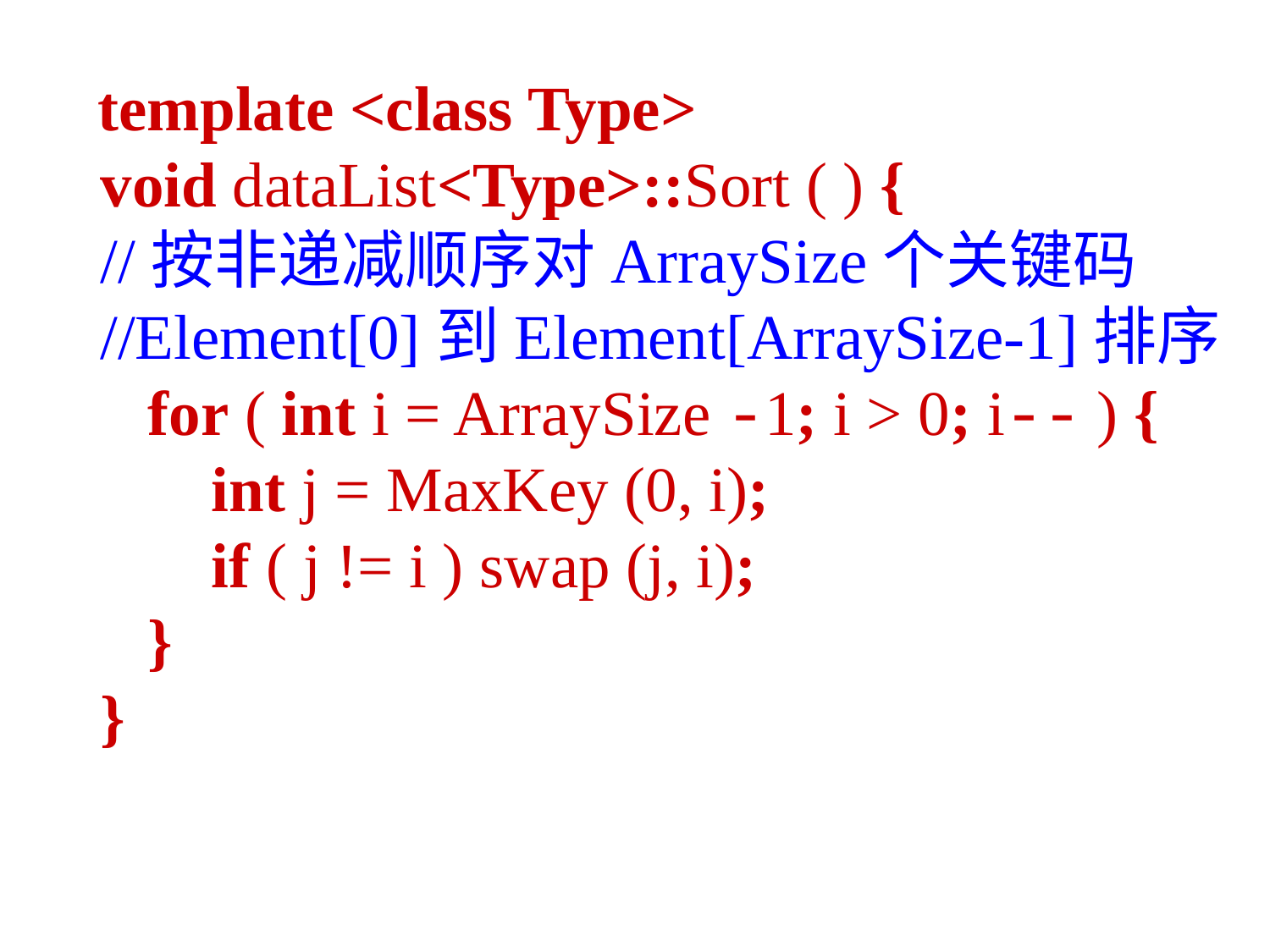

template <class Type>
 void dataList<Type>::Sort ( ) {
 //按非递减顺序对ArraySize个关键码
 //Element[0]到Element[ArraySize-1]排序
    for ( int i = ArraySize -1; i > 0; i-- ) {
        int j = MaxKey (0, i);
        if ( j != i ) swap (j, i);
    }
 }